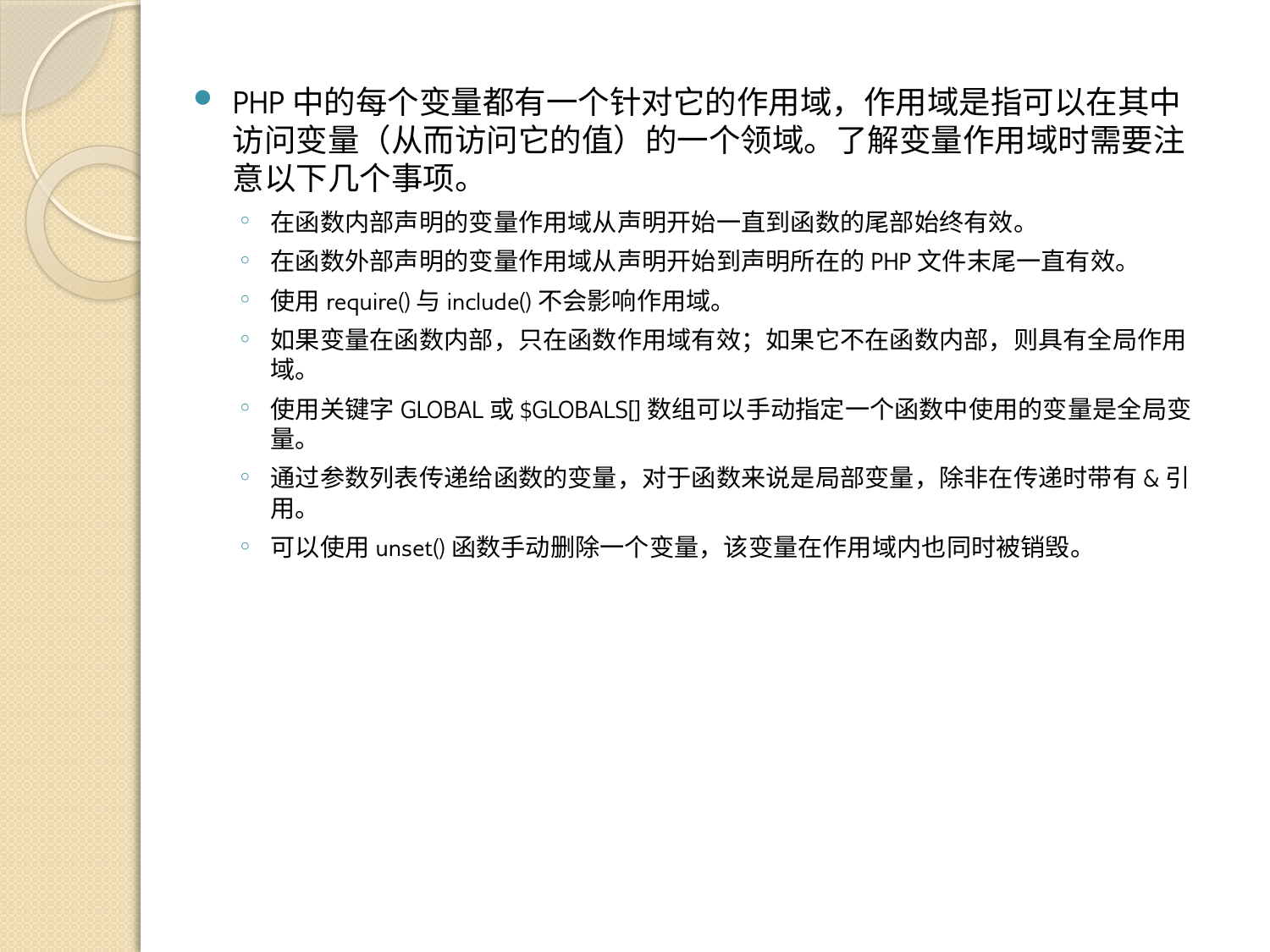

PHP中的每个变量都有一个针对它的作用域，作用域是指可以在其中访问变量（从而访问它的值）的一个领域。了解变量作用域时需要注意以下几个事项。
在函数内部声明的变量作用域从声明开始一直到函数的尾部始终有效。
在函数外部声明的变量作用域从声明开始到声明所在的PHP文件末尾一直有效。
使用require()与include()不会影响作用域。
如果变量在函数内部，只在函数作用域有效；如果它不在函数内部，则具有全局作用域。
使用关键字GLOBAL或$GLOBALS[]数组可以手动指定一个函数中使用的变量是全局变量。
通过参数列表传递给函数的变量，对于函数来说是局部变量，除非在传递时带有&引用。
可以使用unset()函数手动删除一个变量，该变量在作用域内也同时被销毁。